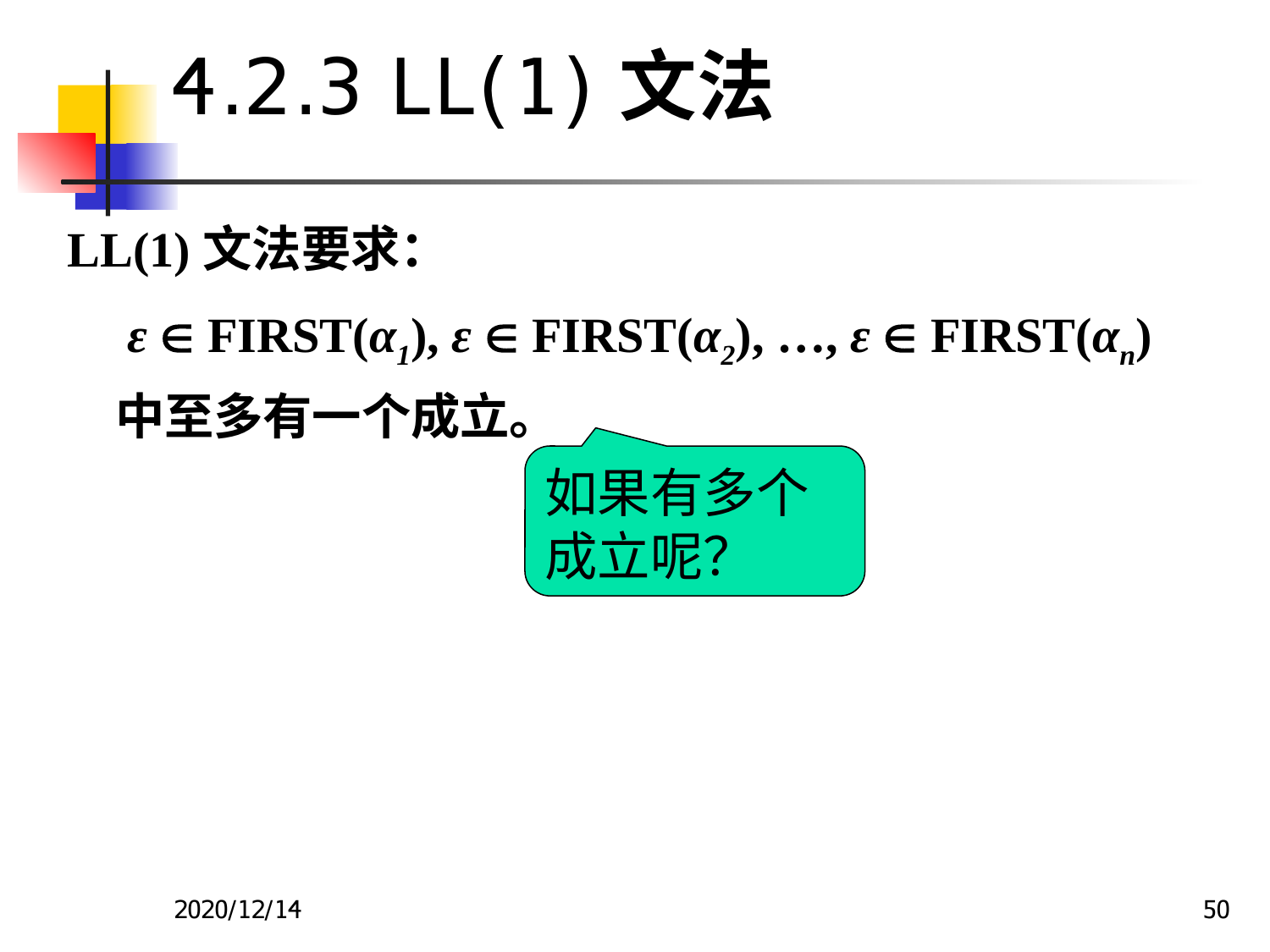

# 4.2.3 LL(1)文法
LL(1)文法要求：
	 ε ∈ FIRST(α1), ε ∈ FIRST(α2), …, ε ∈ FIRST(αn)中至多有一个成立。

如果有多个成立呢？
2020/12/14
50